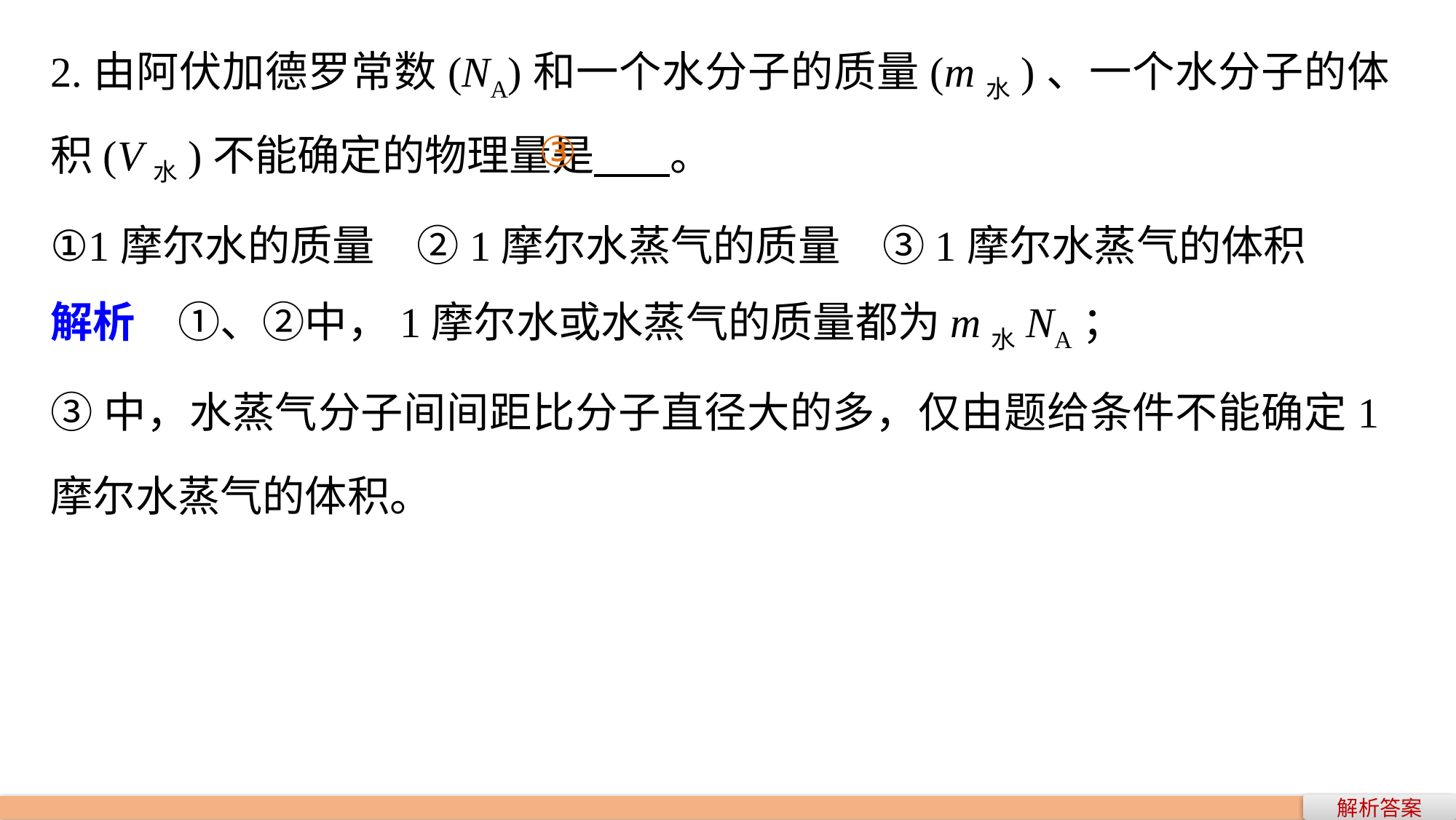

2.由阿伏加德罗常数(NA)和一个水分子的质量(m水)、一个水分子的体积(V水)不能确定的物理量是        。
①1摩尔水的质量　②1摩尔水蒸气的质量　③1摩尔水蒸气的体积
解析　①、②中，1摩尔水或水蒸气的质量都为m水NA；
③中，水蒸气分子间间距比分子直径大的多，仅由题给条件不能确定1摩尔水蒸气的体积。
③
解析答案